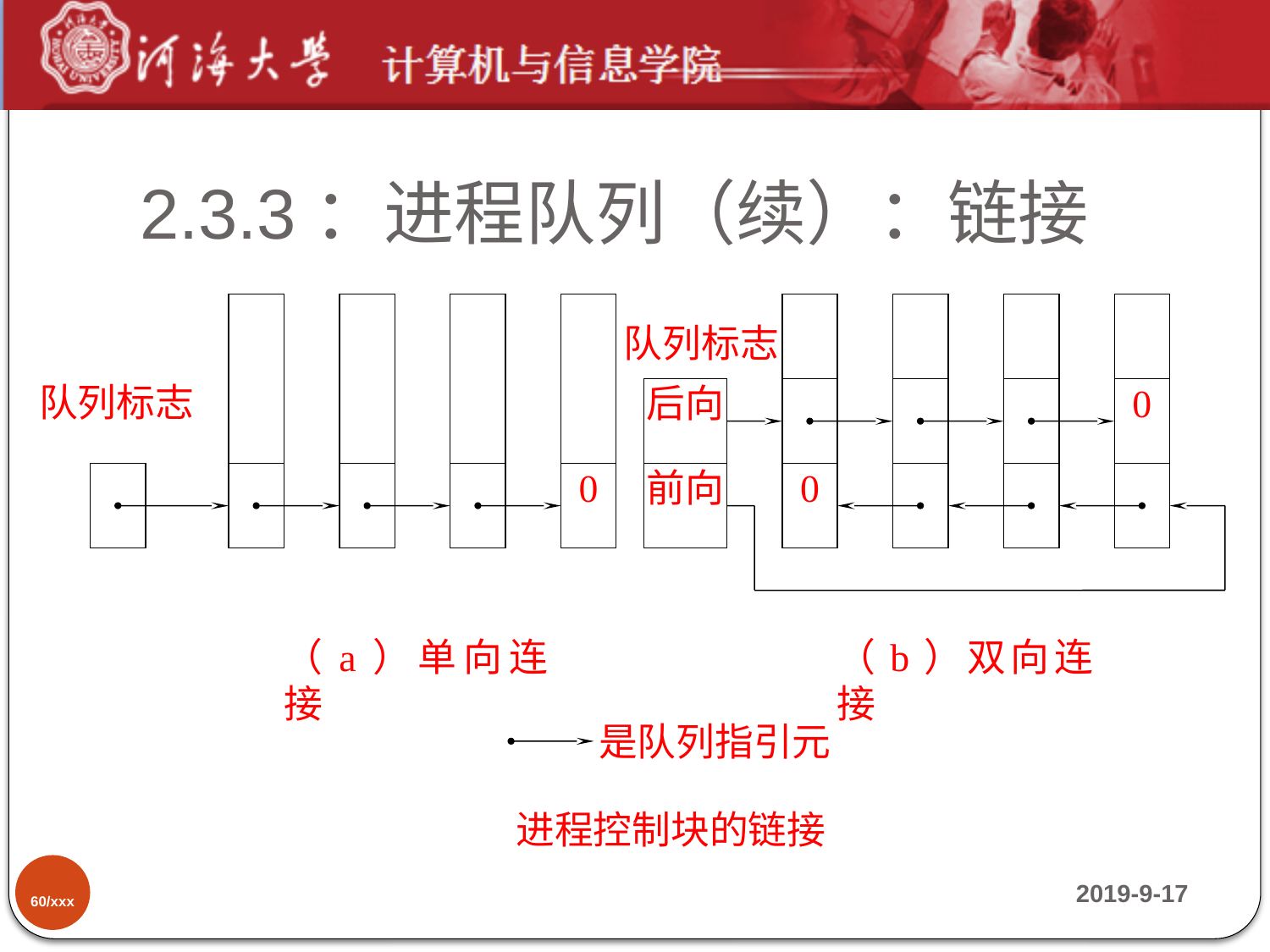

# 2.3.3：进程队列（续）：链接

队列标志
队列标志
后向

0

0
前向
0

（a）单向连接
（b）双向连接
是队列指引元

进程控制块的链接
60/xxx
2019-9-17